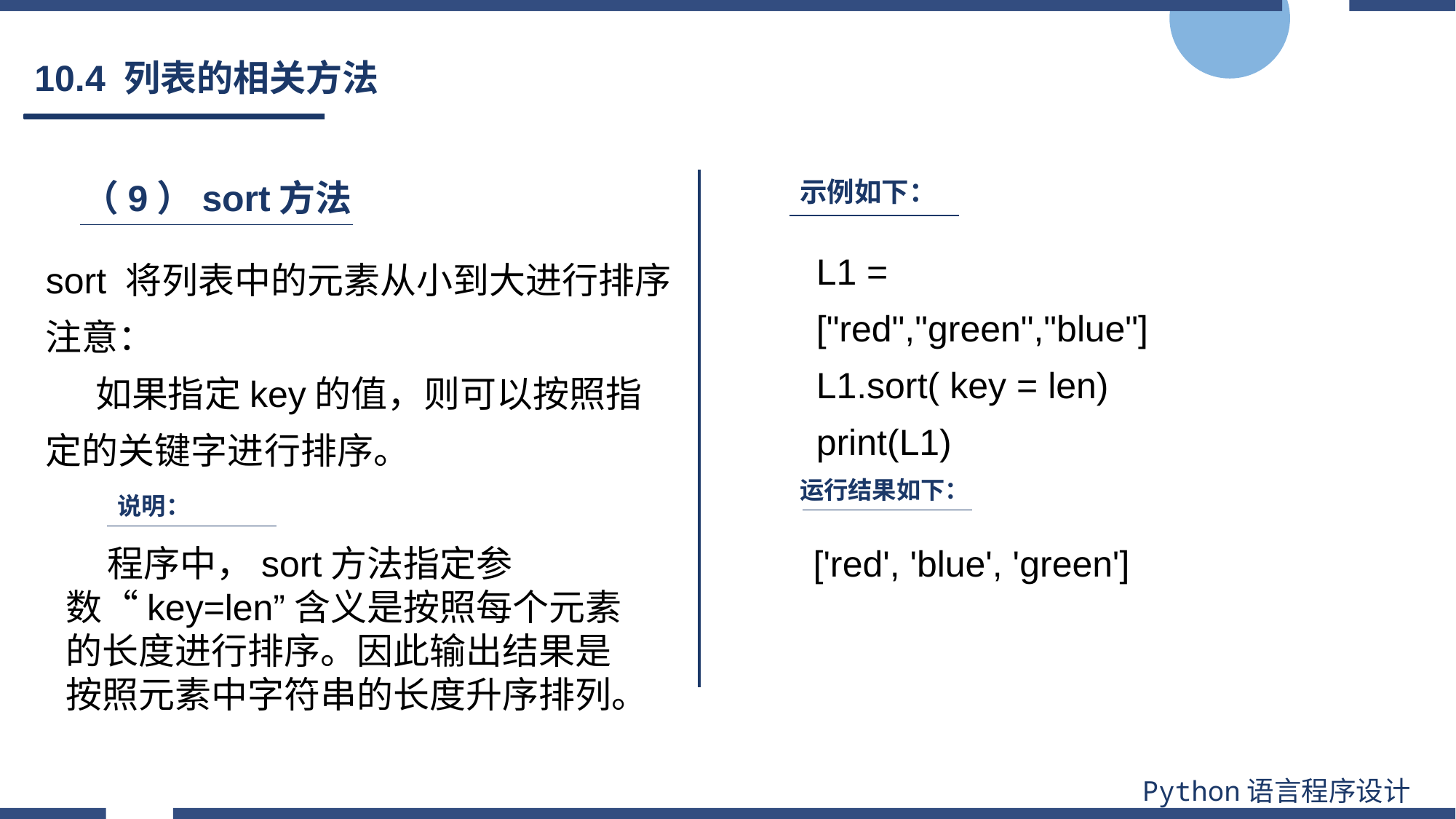

# 10.4 列表的相关方法
（9）sort方法
示例如下：
L1 = ["red","green","blue"]
L1.sort( key = len)
print(L1)

sort 将列表中的元素从小到大进行排序
注意：
     如果指定key的值，则可以按照指定的关键字进行排序。
运行结果如下：
说明：
    程序中，sort方法指定参数“key=len”含义是按照每个元素的长度进行排序。因此输出结果是按照元素中字符串的长度升序排列。
['red', 'blue', 'green']